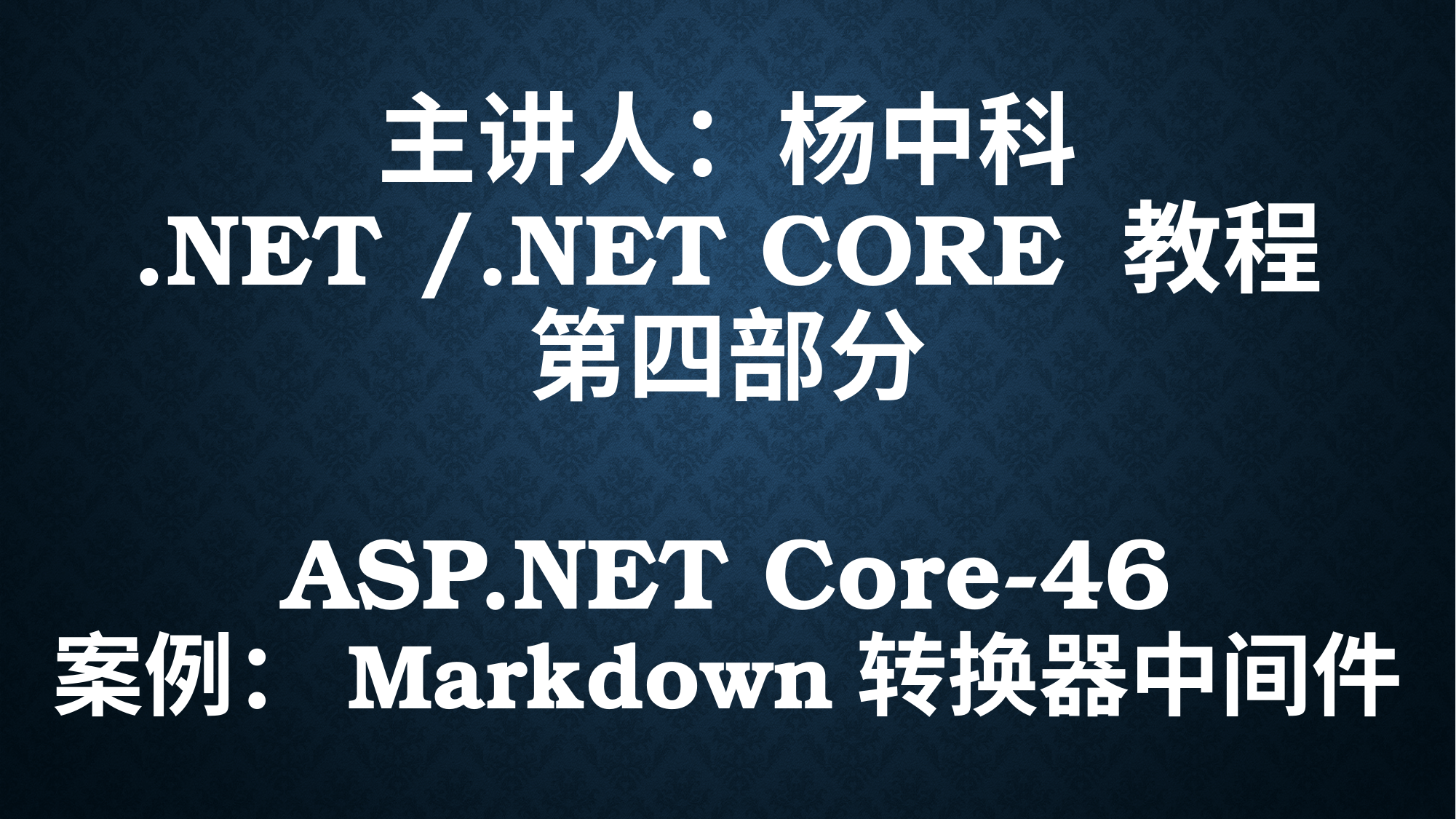

# 主讲人：杨中科 .NET /.NET Core 教程 第四部分 ASP.NET Core-46 案例：Markdown转换器中间件